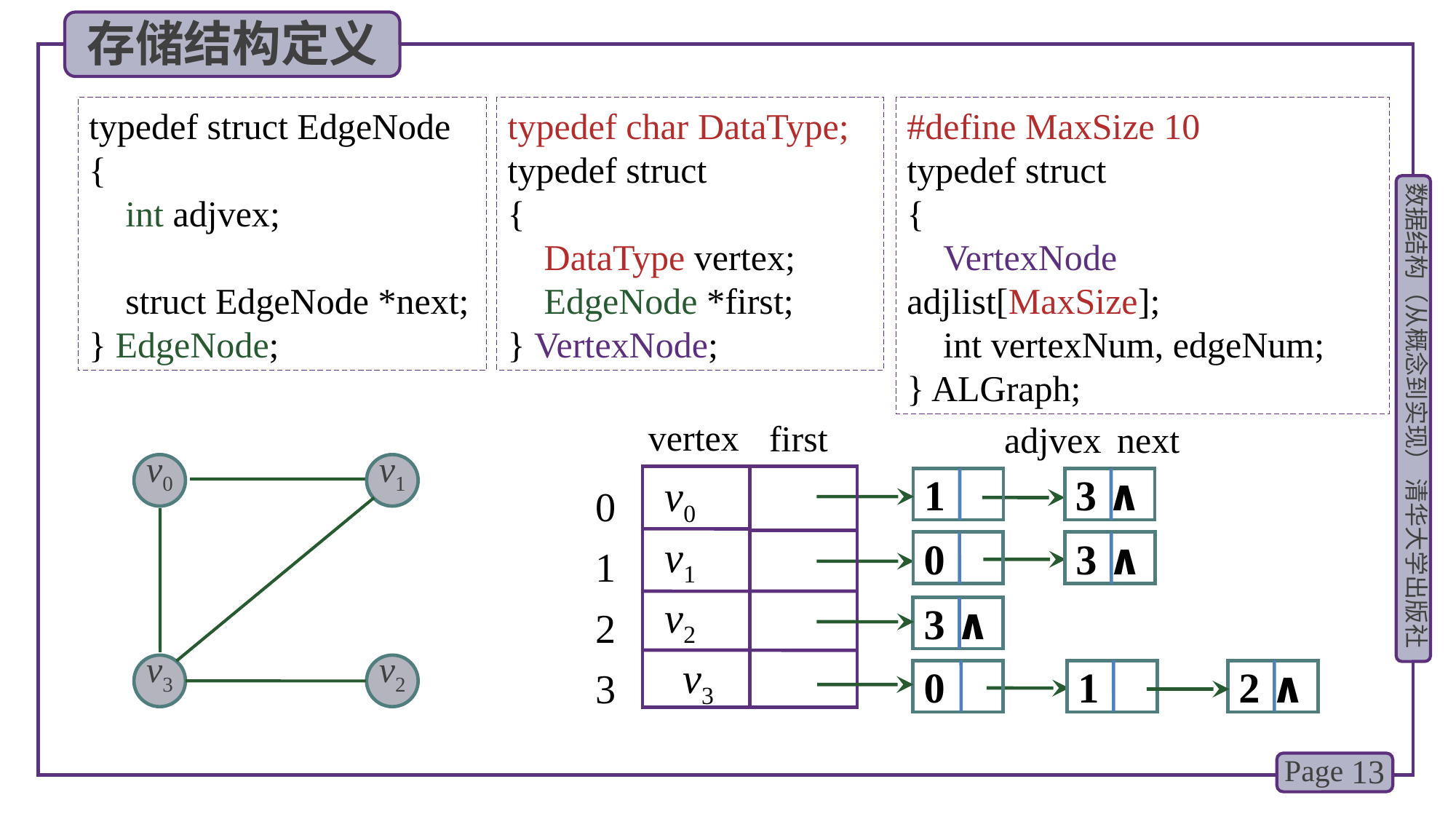

存储结构定义

typedef struct EdgeNode
{
    int adjvex;
    struct EdgeNode *next;
} EdgeNode;
typedef char DataType;
typedef struct
{
    DataType vertex;
    EdgeNode *first;
} VertexNode;
#define MaxSize 10
typedef struct
{
    VertexNode adjlist[MaxSize];
    int vertexNum, edgeNum;
} ALGraph;
vertex
first
adjvex
next
v0
v1

v3
v2

 v0
 v1
 v2
 v3

0
1
2
3

1
3 ∧

0
3 ∧

3 ∧

0

1

2 ∧